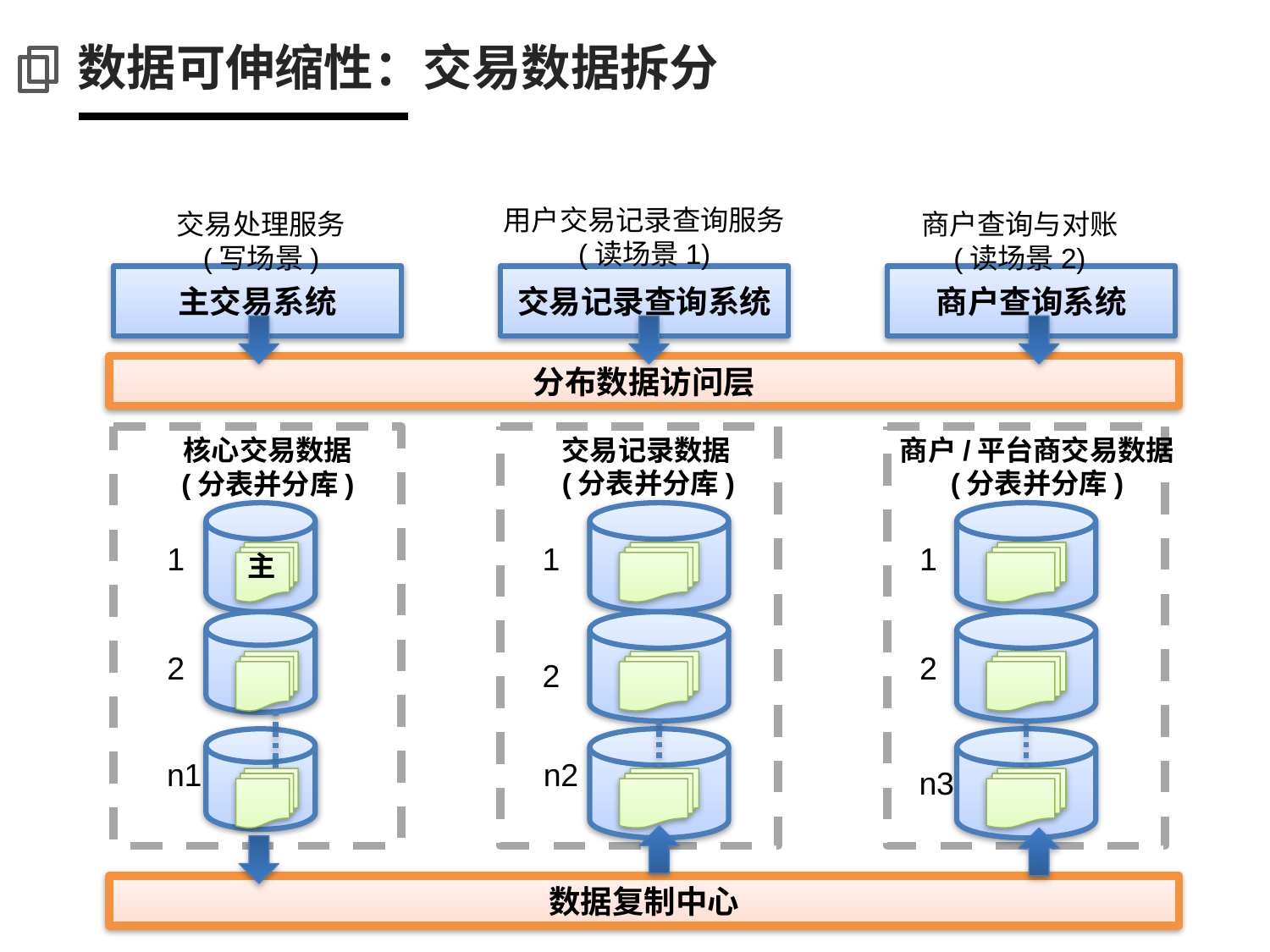

# 数据可伸缩性：交易数据拆分
用户交易记录查询服务
(读场景1)
交易处理服务
(写场景)
商户查询与对账
(读场景2)
主交易系统
交易记录查询系统
商户查询系统

分布数据访问层
交易记录数据
(分表并分库)
商户/平台商交易数据
(分表并分库)

核心交易数据
(分表并分库)

1
1
1
主

2
2
2

n1
n2
n3

数据复制中心